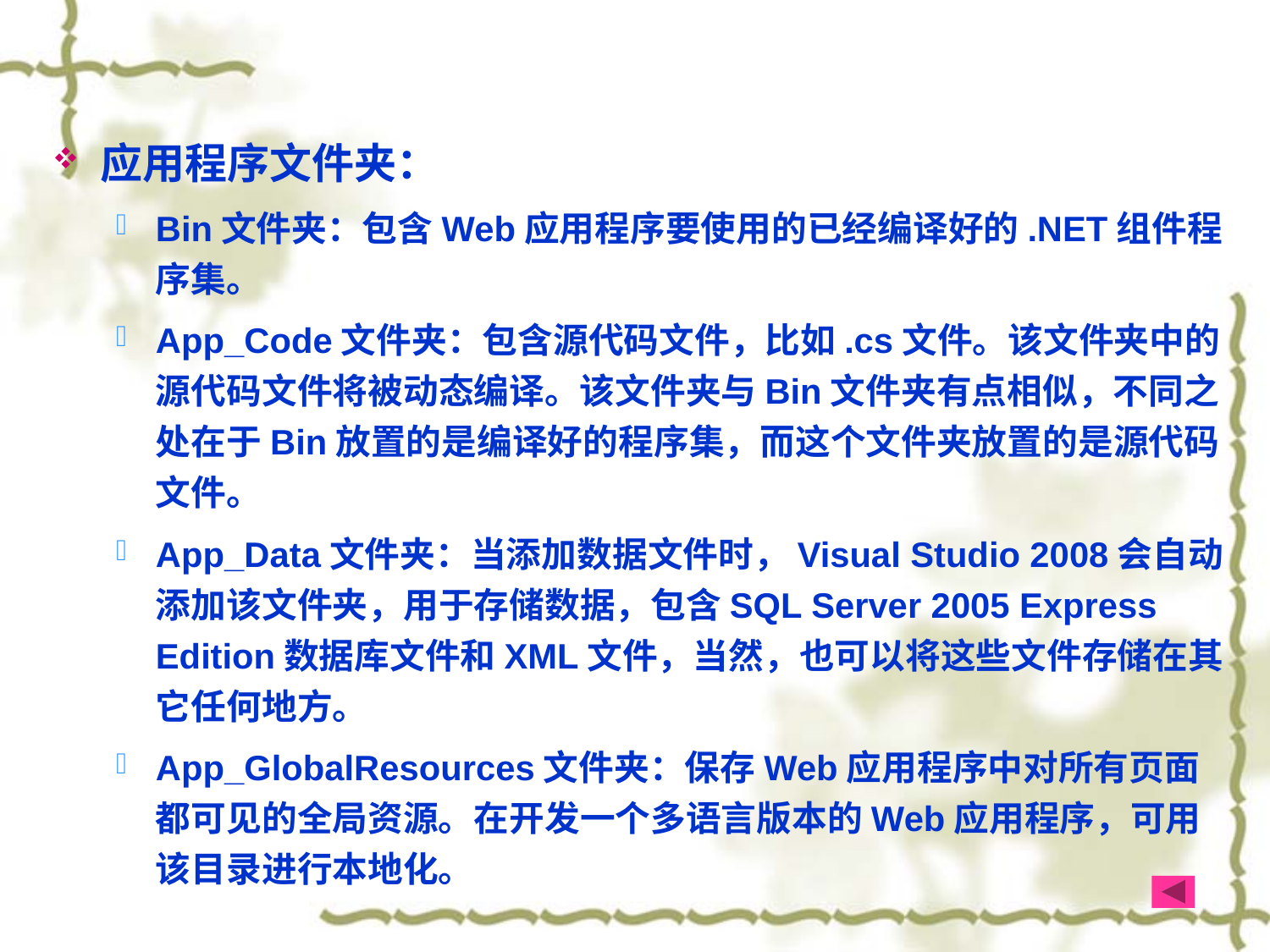

应用程序文件夹：
Bin文件夹：包含Web应用程序要使用的已经编译好的.NET组件程序集。
App_Code文件夹：包含源代码文件，比如.cs文件。该文件夹中的源代码文件将被动态编译。该文件夹与Bin文件夹有点相似，不同之处在于Bin放置的是编译好的程序集，而这个文件夹放置的是源代码文件。
App_Data文件夹：当添加数据文件时，Visual Studio 2008会自动添加该文件夹，用于存储数据，包含SQL Server 2005 Express Edition数据库文件和XML文件，当然，也可以将这些文件存储在其它任何地方。
App_GlobalResources文件夹：保存Web应用程序中对所有页面都可见的全局资源。在开发一个多语言版本的Web应用程序，可用该目录进行本地化。